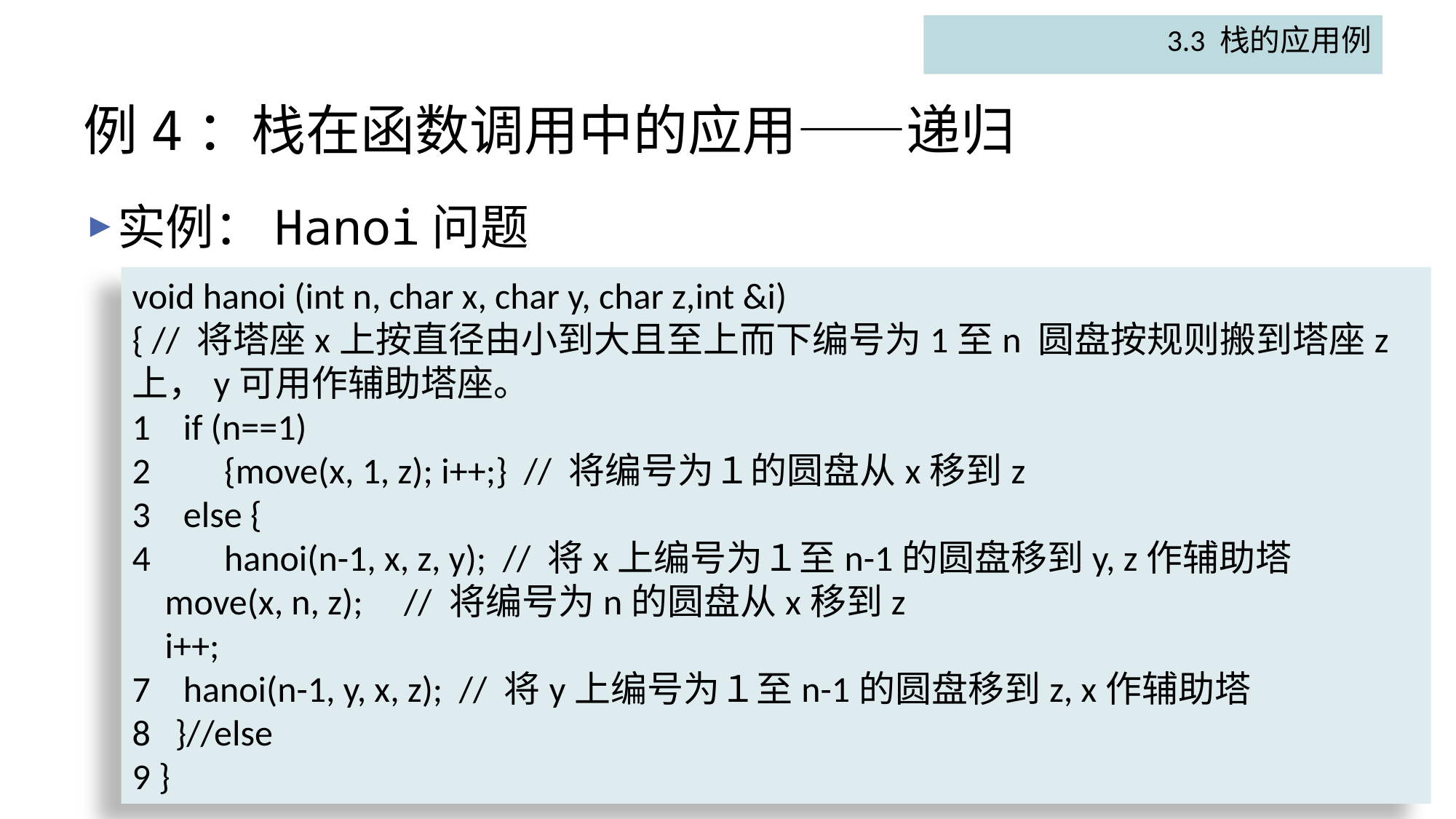

3.3 栈的应用例

# 例4：栈在函数调用中的应用——递归
实例：Hanoi问题
void hanoi (int n, char x, char y, char z,int &i)
{ // 将塔座x上按直径由小到大且至上而下编号为1至n 圆盘按规则搬到塔座z上，y可用作辅助塔座。
1    if (n==1)
2         {move(x, 1, z); i++;}  // 将编号为１的圆盘从x移到z
3    else {
4         hanoi(n-1, x, z, y);  // 将x上编号为１至n-1的圆盘移到y, z作辅助塔
    move(x, n, z);     // 将编号为n的圆盘从x移到z
    i++;
7    hanoi(n-1, y, x, z);  // 将y上编号为１至n-1的圆盘移到z, x作辅助塔
8   }//else
9 }